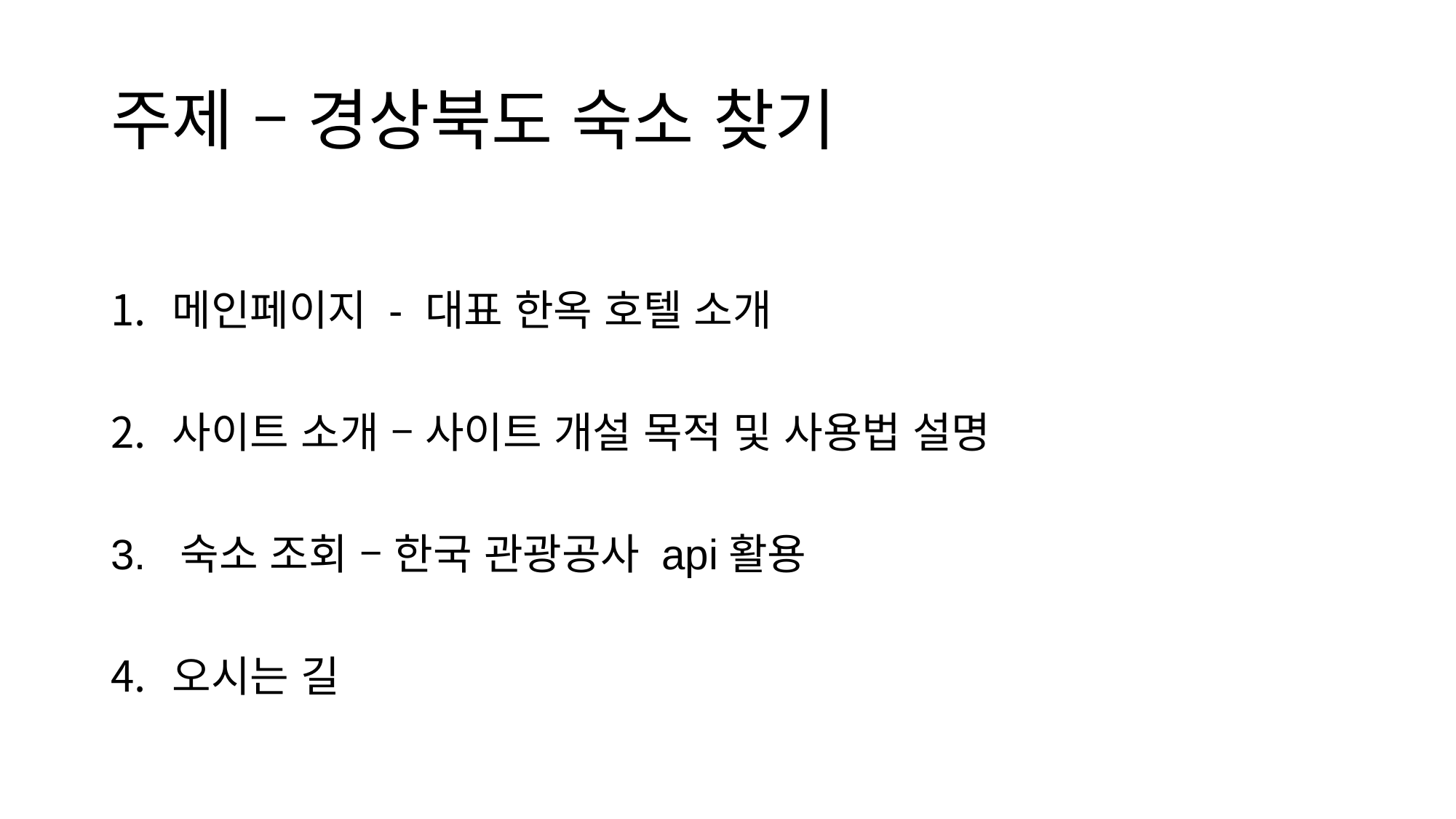

# 주제 – 경상북도 숙소 찾기

메인페이지 - 대표 한옥 호텔 소개

사이트 소개 – 사이트 개설 목적 및 사용법 설명

3.  숙소 조회 – 한국 관광공사 api활용

오시는 길